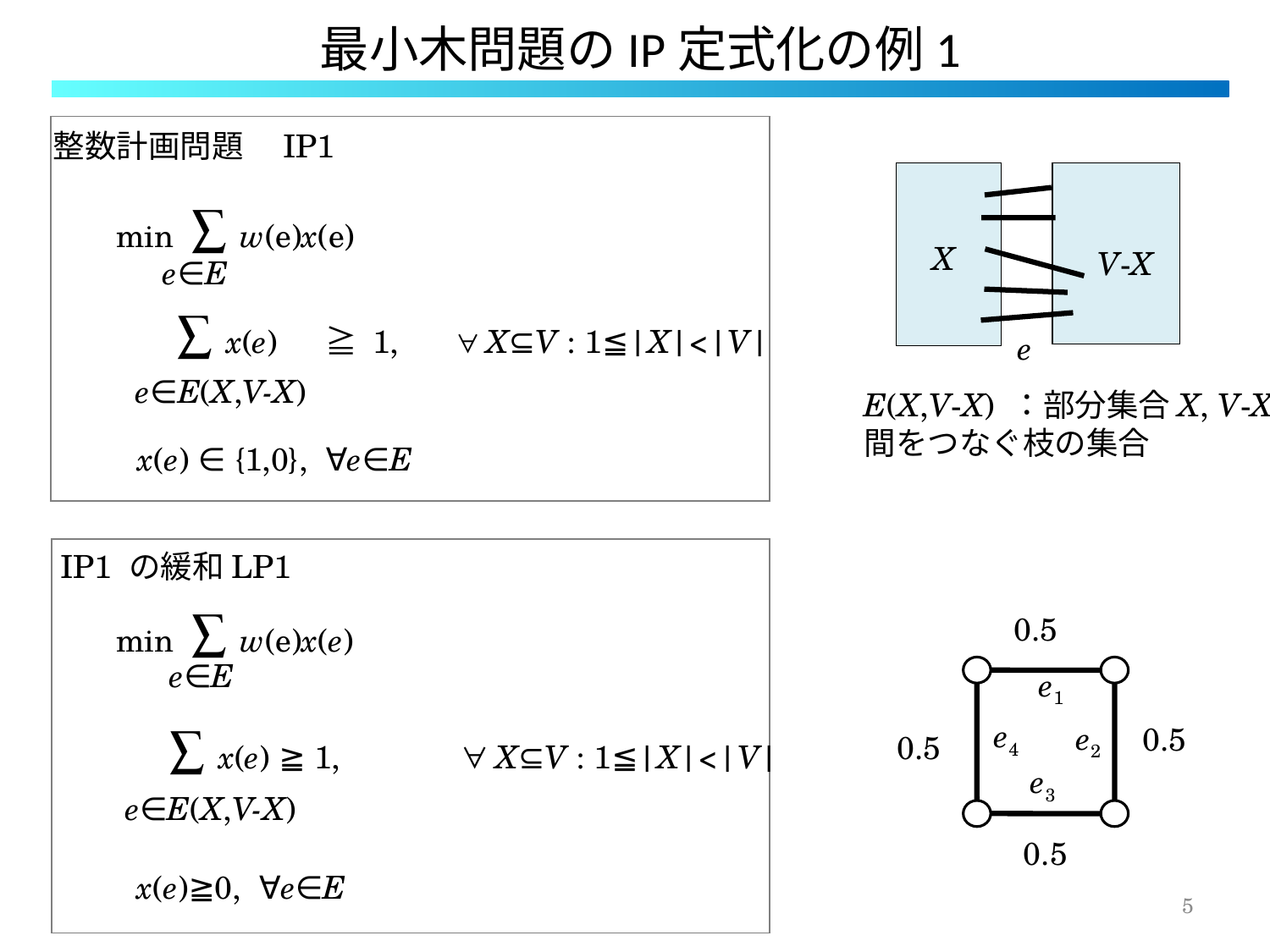

# 最小木問題のIP定式化の例1

整数計画問題　IP1

min  ∑ w(e)x(e)

X
V-X
e∈E

∑ x(e) 　≧ 1,  　∀X⊆V : 1≦|X|<|V|

e
e∈E(X,V-X)
E(X,V-X) ：部分集合X, V-X
間をつなぐ枝の集合
x(e) ∈ {1,0},  ∀e∈E

IP1 の緩和LP1
min  ∑ w(e)x(e)
0.5
e∈E

e1

e4
e2
∑ x(e) ≧ 1,  　　　∀X⊆V : 1≦|X|<|V|
0.5
0.5
e3
e∈E(X,V-X)

0.5
x(e)≧0,  ∀e∈E
5